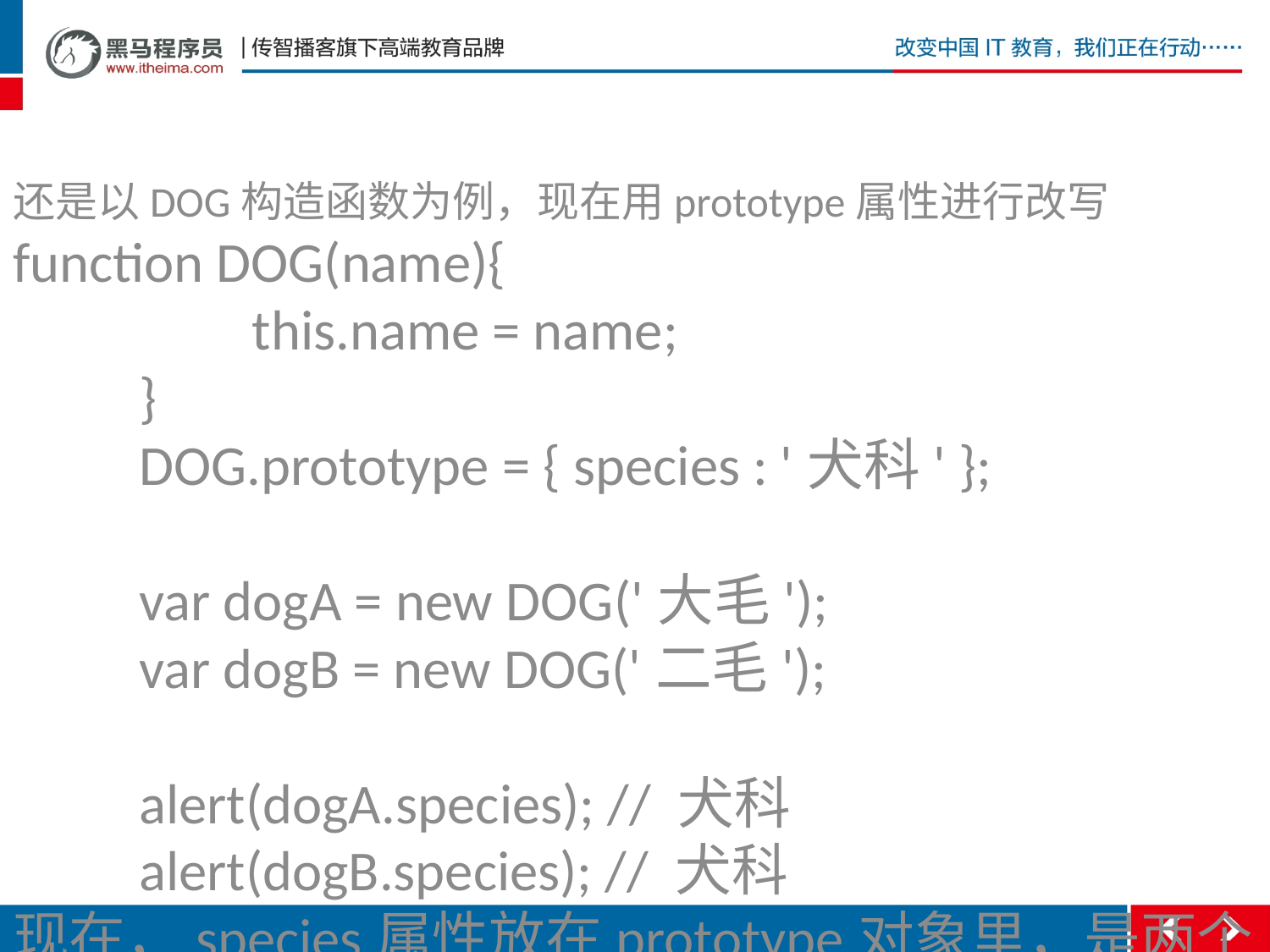

#
还是以DOG构造函数为例，现在用prototype属性进行改写
function DOG(name){
　　　　this.name = name;
　　}
　　DOG.prototype = { species : '犬科' };
　　var dogA = new DOG('大毛');
　　var dogB = new DOG('二毛');
　　alert(dogA.species); // 犬科
　　alert(dogB.species); // 犬科
现在，species属性放在prototype对象里，是两个实例对象共享的。只要修改了prototype对象，就会同时影响到两个实例对象。
　　DOG.prototype.species = '猫科';
　　alert(dogA.species); // 猫科
　　alert(dogB.species); // 猫科